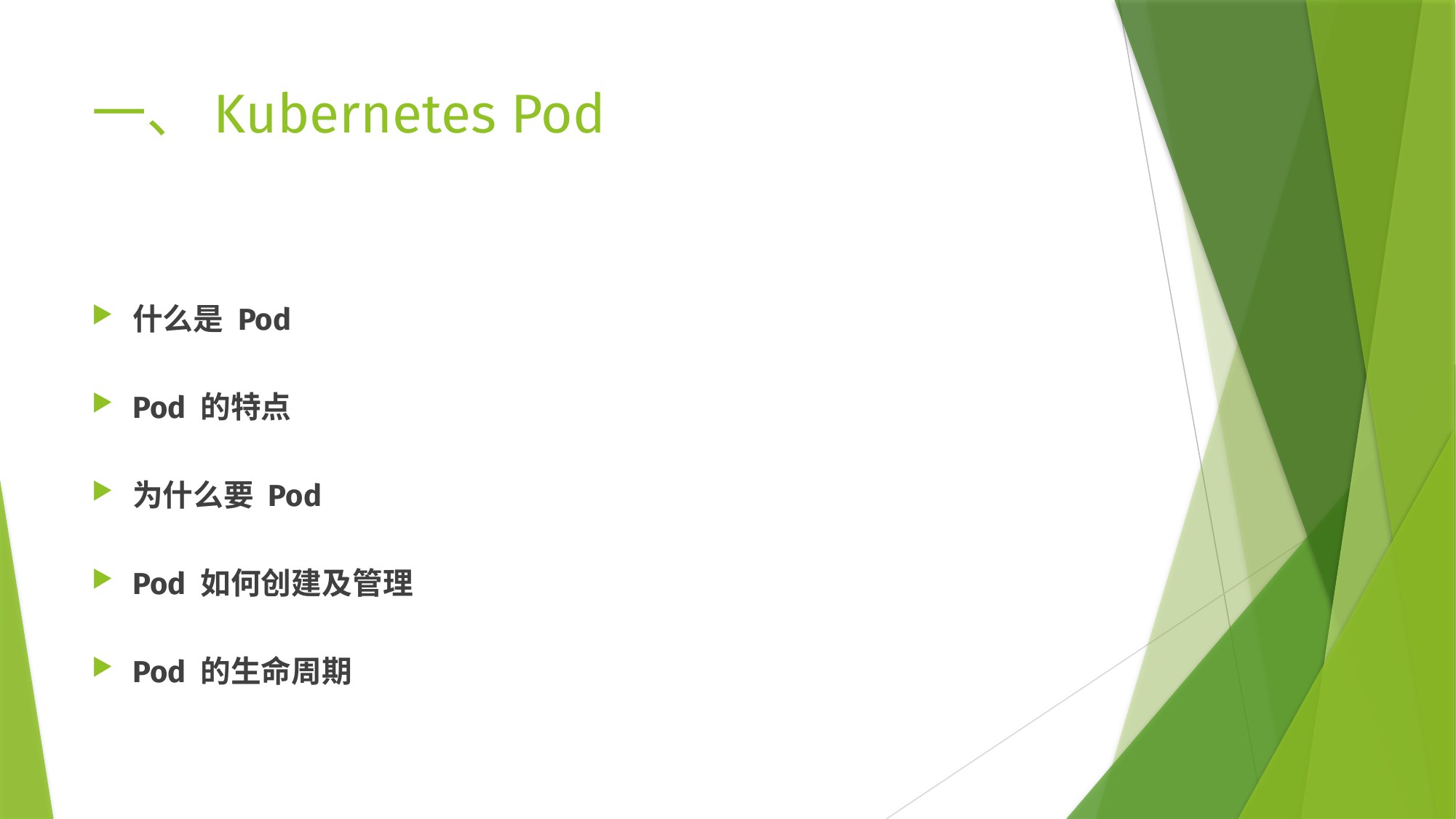

# 一、Kubernetes Pod
什么是 Pod
Pod 的特点
为什么要 Pod
Pod 如何创建及管理
Pod 的生命周期